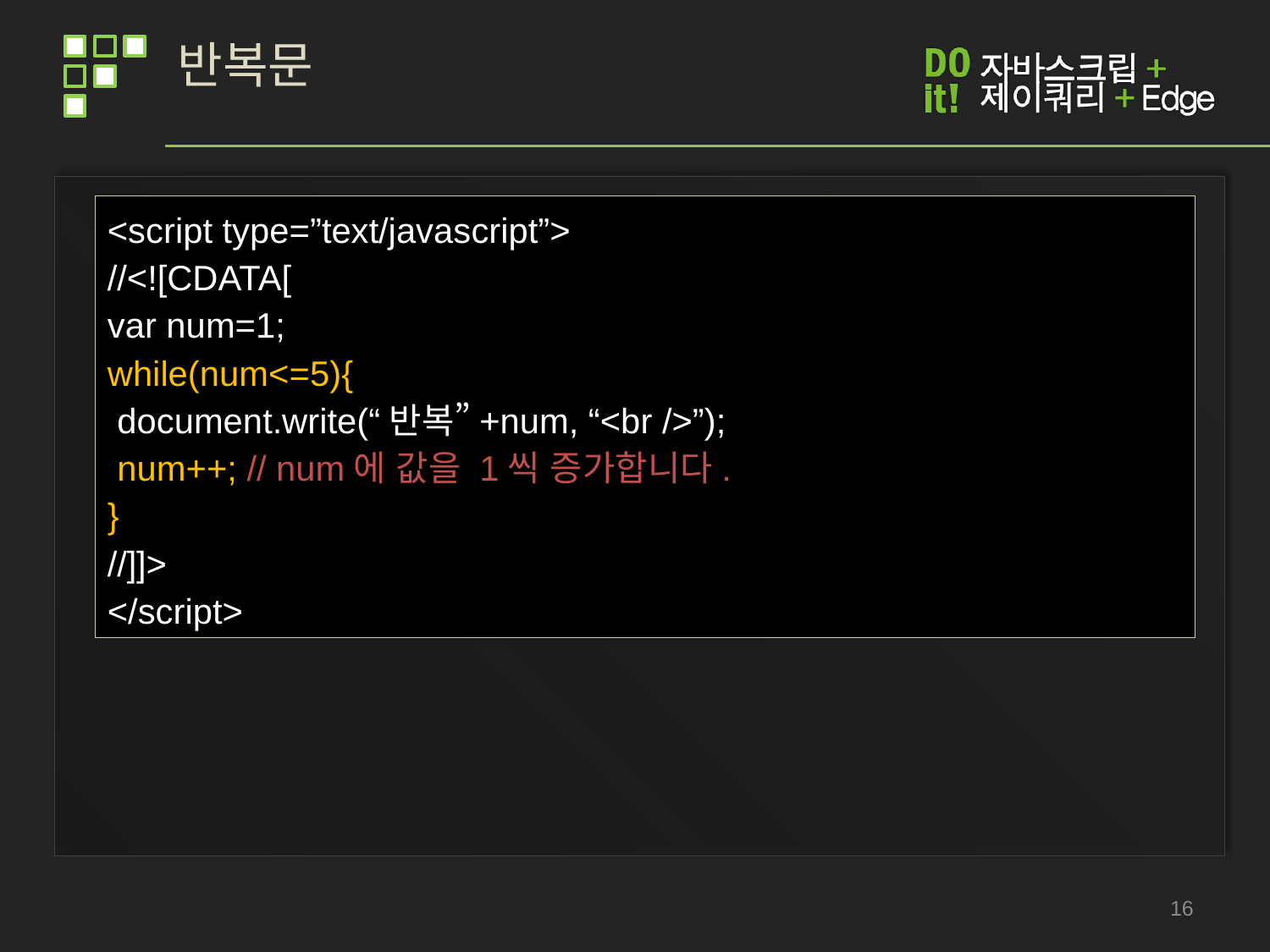

# 반복문
<script type=”text/javascript”>
//<![CDATA[
var num=1;
while(num<=5){
 document.write(“반복”+num, “<br />”);
 num++; // num에 값을 1씩 증가합니다.
}
//]]>
</script>
16